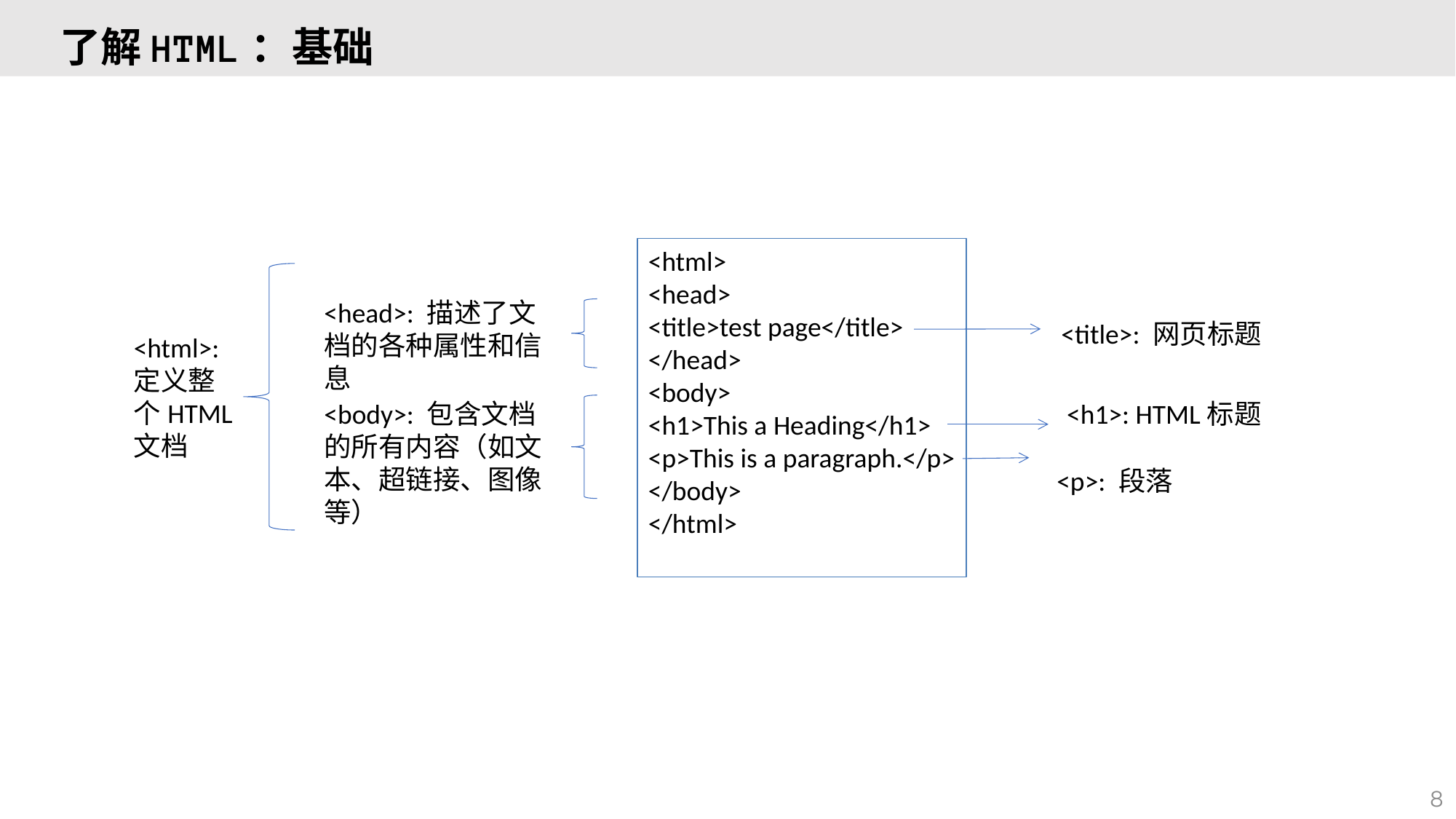

# 了解HTML：基础

<html>
<head>
<title>test page</title>
</head>
<body>
<h1>This a Heading</h1>
<p>This is a paragraph.</p>
</body>
</html>

<head>: 描述了文档的各种属性和信息

<title>: 网页标题
<html>:定义整个HTML文档
<body>: 包含文档的所有内容（如文本、超链接、图像等）
<h1>: HTML标题

<p>: 段落
8